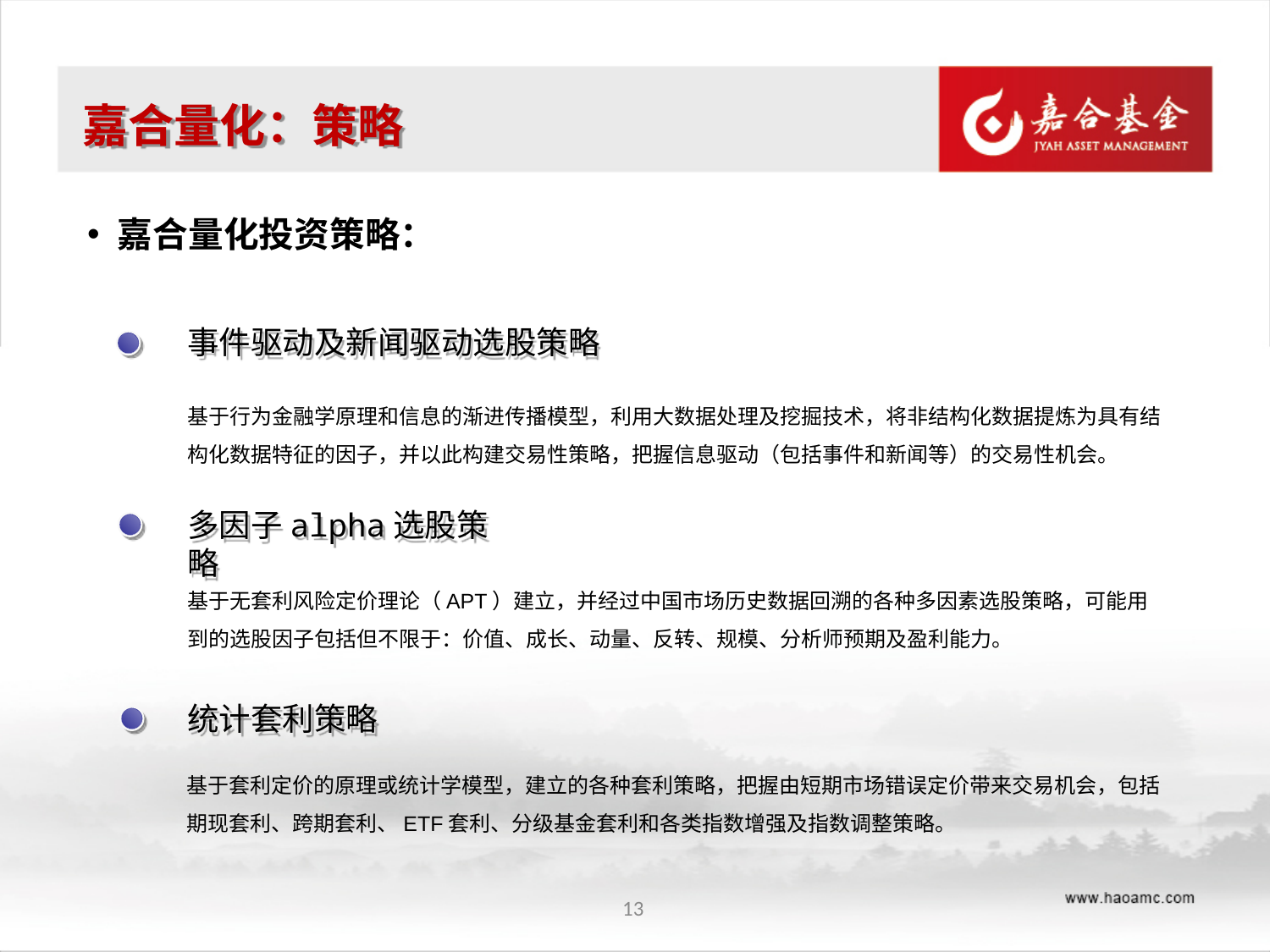

嘉合量化：策略
嘉合量化投资策略：
事件驱动及新闻驱动选股策略

基于行为金融学原理和信息的渐进传播模型，利用大数据处理及挖掘技术，将非结构化数据提炼为具有结构化数据特征的因子，并以此构建交易性策略，把握信息驱动（包括事件和新闻等）的交易性机会。
多因子alpha选股策略

基于无套利风险定价理论（APT）建立，并经过中国市场历史数据回溯的各种多因素选股策略，可能用到的选股因子包括但不限于：价值、成长、动量、反转、规模、分析师预期及盈利能力。
统计套利策略

基于套利定价的原理或统计学模型，建立的各种套利策略，把握由短期市场错误定价带来交易机会，包括期现套利、跨期套利、ETF套利、分级基金套利和各类指数增强及指数调整策略。
13
13